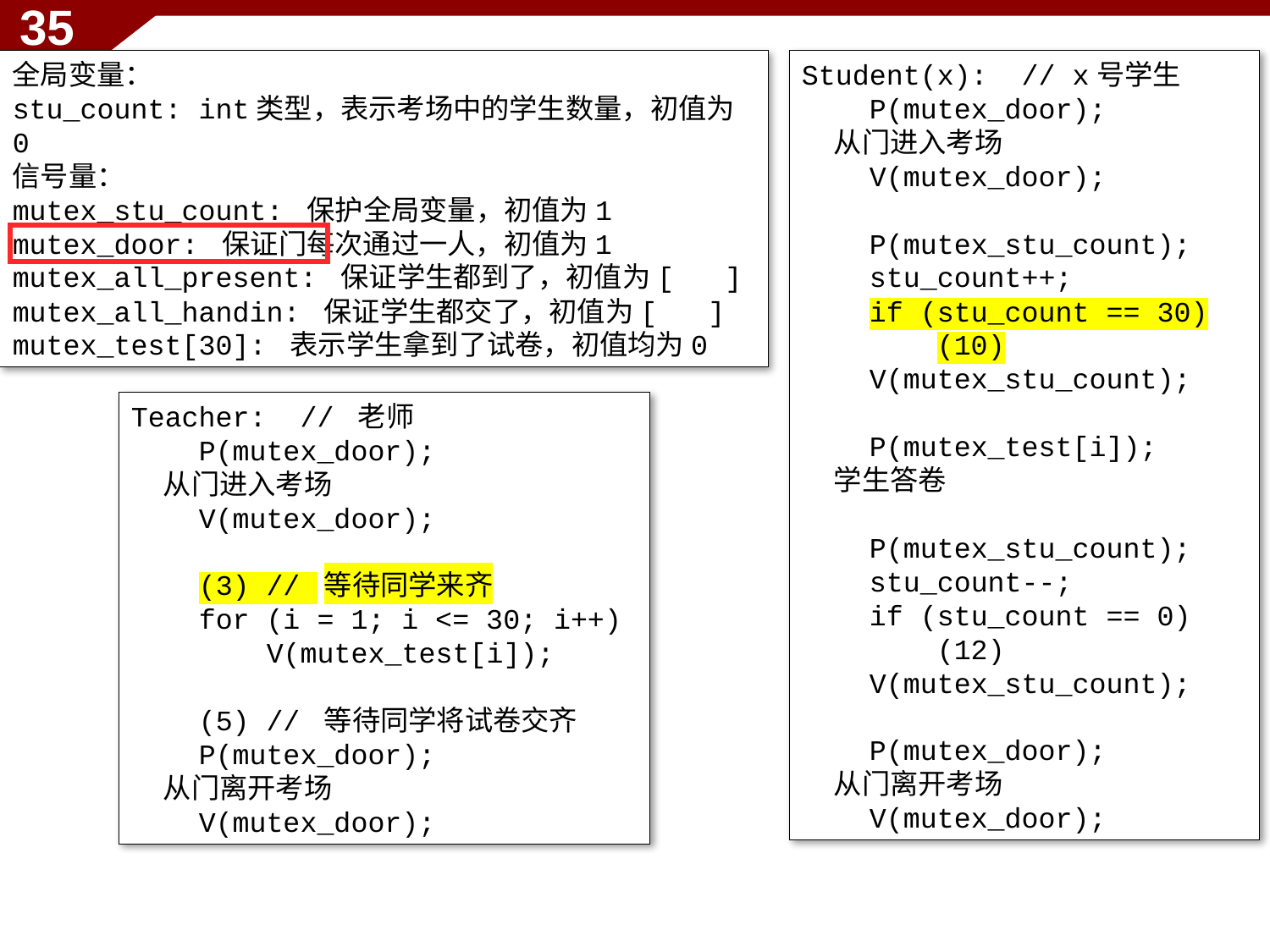

35
全局变量：
stu_count: int类型，表示考场中的学生数量，初值为0
信号量：
mutex_stu_count: 保护全局变量，初值为1
mutex_door: 保证门每次通过一人，初值为1
mutex_all_present: 保证学生都到了，初值为[   ]
mutex_all_handin: 保证学生都交了，初值为[   ]
mutex_test[30]: 表示学生拿到了试卷，初值均为0
Student(x):  // x号学生
    P(mutex_door);
    从门进入考场
    V(mutex_door);

    P(mutex_stu_count);
    stu_count++;
    if (stu_count == 30)
        (10)
    V(mutex_stu_count);

    P(mutex_test[i]);
    学生答卷

    P(mutex_stu_count);
    stu_count--;
    if (stu_count == 0)
        (12)
    V(mutex_stu_count);

    P(mutex_door);
    从门离开考场
    V(mutex_door);

Teacher:  // 老师
    P(mutex_door);
    从门进入考场
    V(mutex_door);

    (3) // 等待同学来齐
    for (i = 1; i <= 30; i++)
        V(mutex_test[i]);

    (5) // 等待同学将试卷交齐
    P(mutex_door);
    从门离开考场
    V(mutex_door);